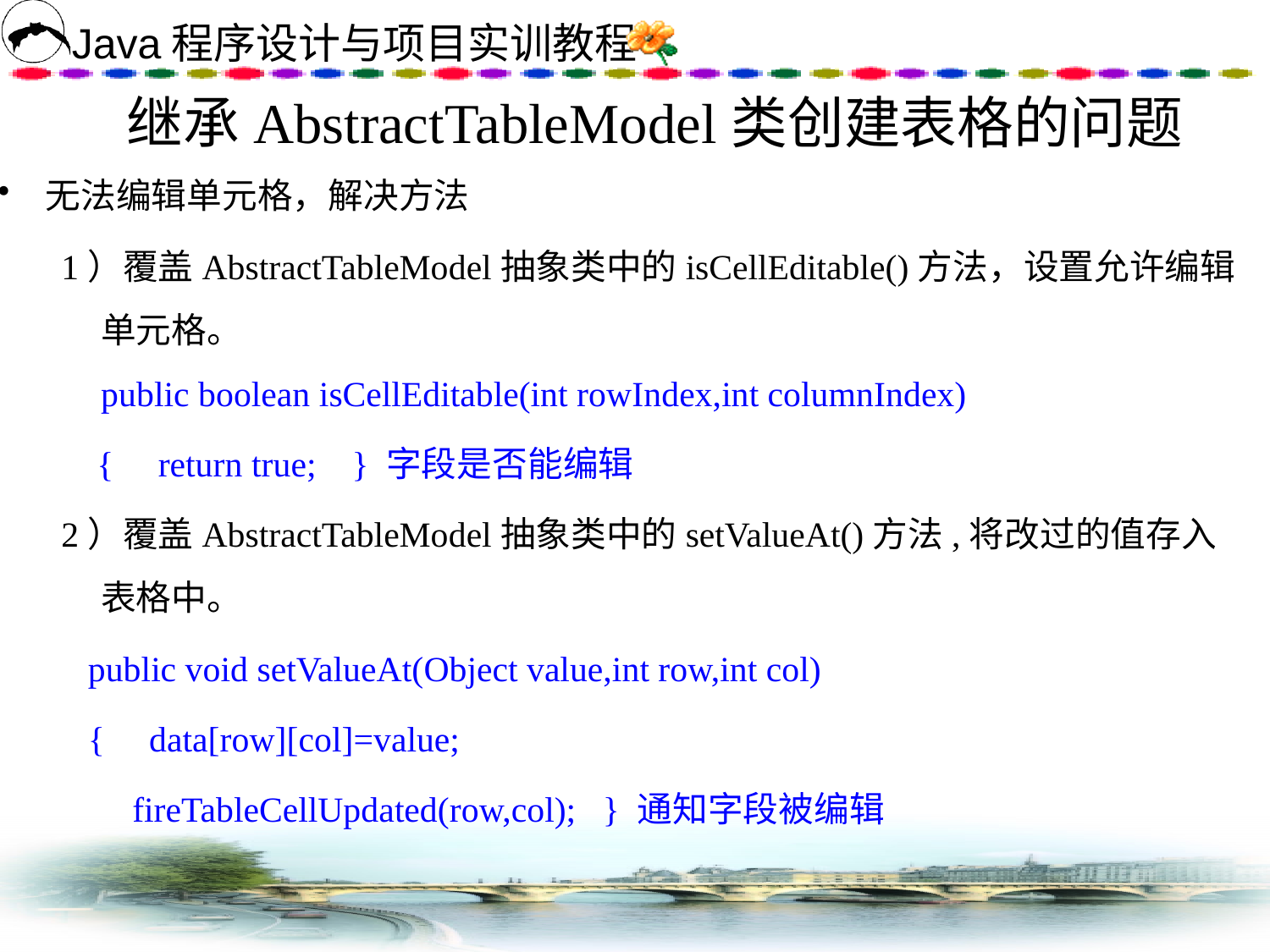

# 继承AbstractTableModel类创建表格的问题
无法编辑单元格，解决方法
1）覆盖AbstractTableModel抽象类中的isCellEditable()方法，设置允许编辑单元格。
public boolean isCellEditable(int rowIndex,int columnIndex)
    {     return true;    } 字段是否能编辑
2）覆盖AbstractTableModel抽象类中的setValueAt()方法,将改过的值存入表格中。
   public void setValueAt(Object value,int row,int col)
   {     data[row][col]=value;
        fireTableCellUpdated(row,col);   } 通知字段被编辑